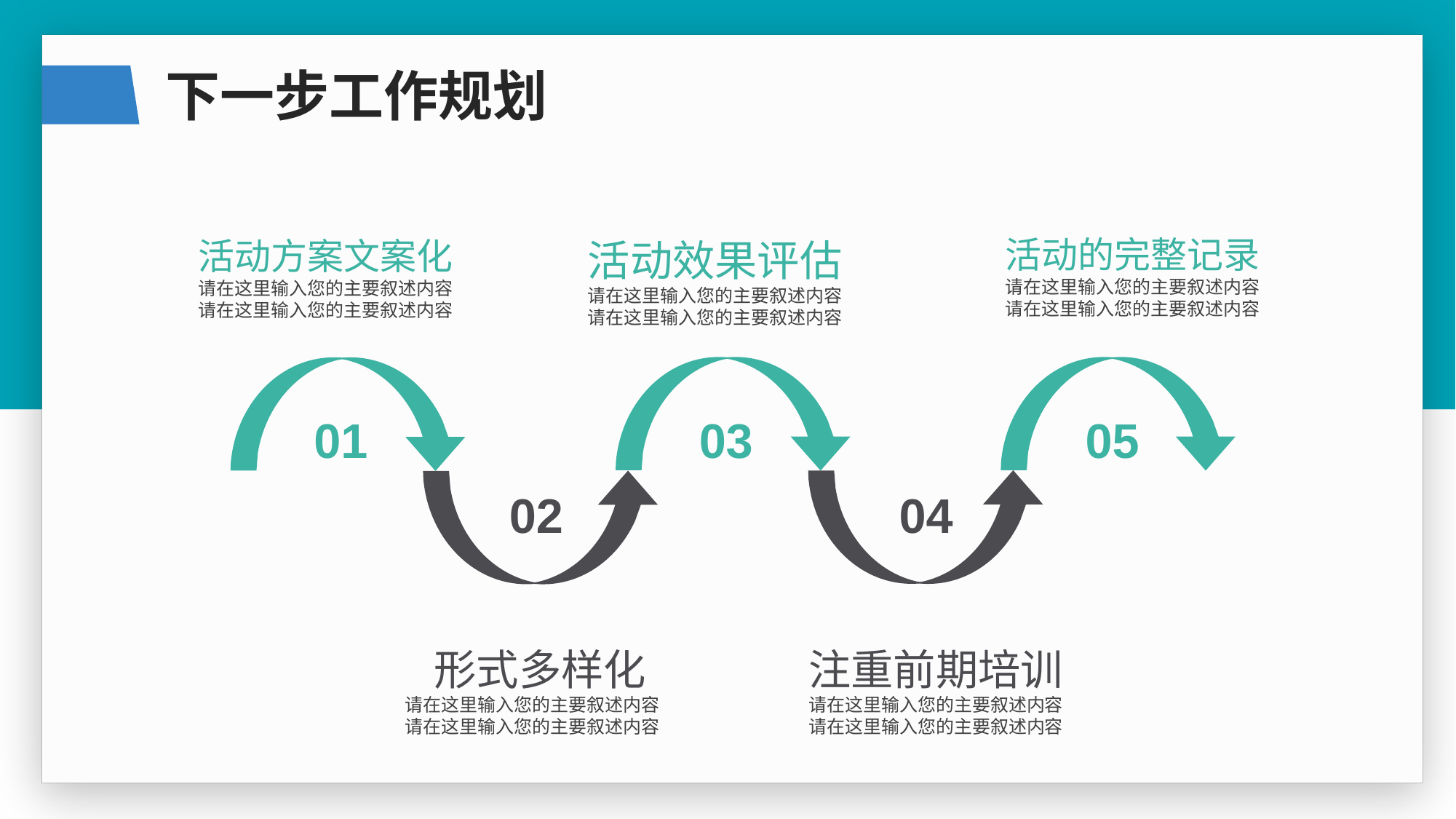

下一步工作规划

活动的完整记录
请在这里输入您的主要叙述内容
请在这里输入您的主要叙述内容

活动方案文案化
请在这里输入您的主要叙述内容
请在这里输入您的主要叙述内容

活动效果评估
请在这里输入您的主要叙述内容
请在这里输入您的主要叙述内容

  03
  01
  05

  04
  02
  形式多样化
请在这里输入您的主要叙述内容
请在这里输入您的主要叙述内容

注重前期培训
请在这里输入您的主要叙述内容
请在这里输入您的主要叙述内容